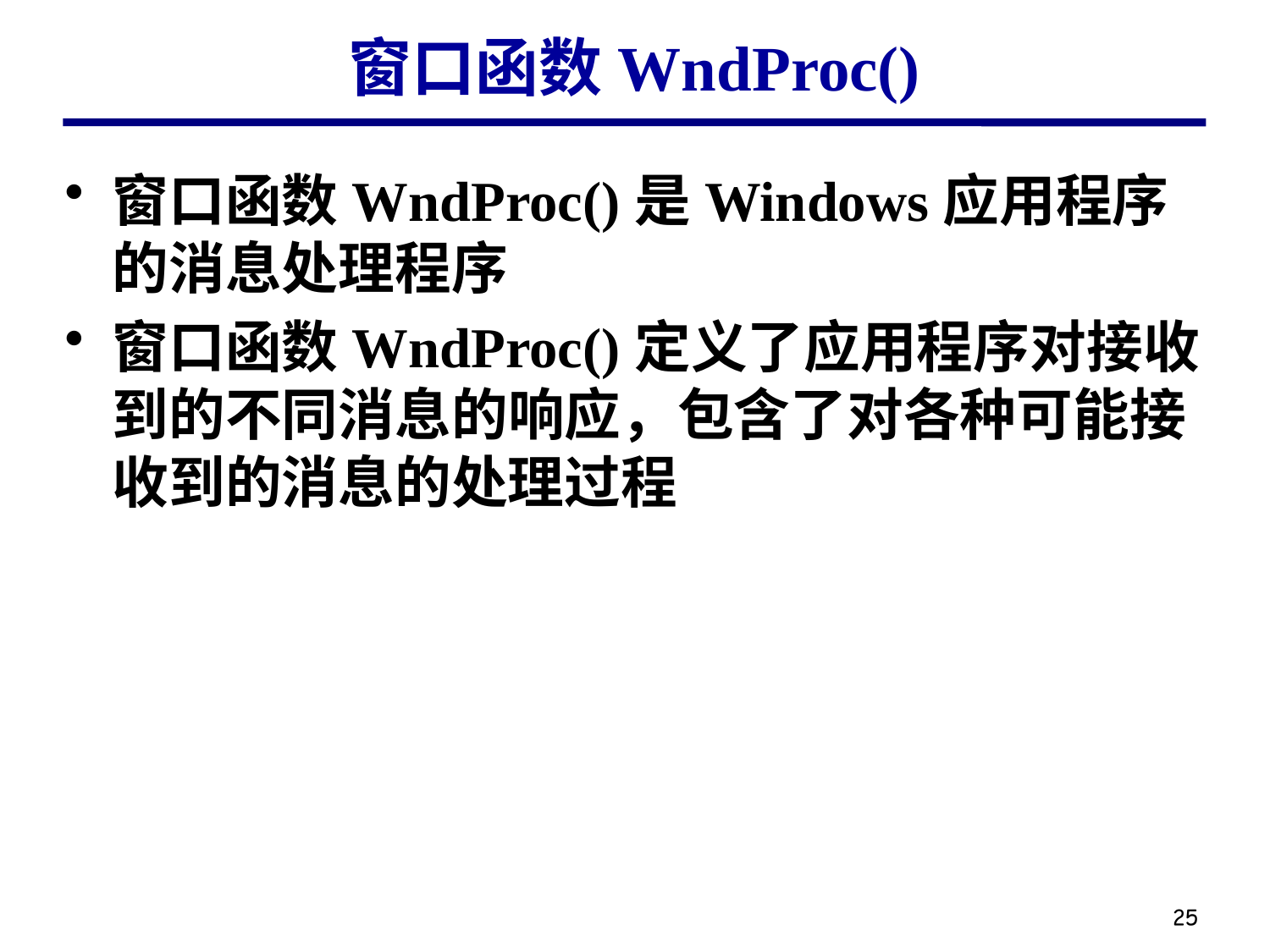

# 窗口函数WndProc()
窗口函数WndProc()是Windows应用程序的消息处理程序
窗口函数WndProc()定义了应用程序对接收到的不同消息的响应，包含了对各种可能接收到的消息的处理过程